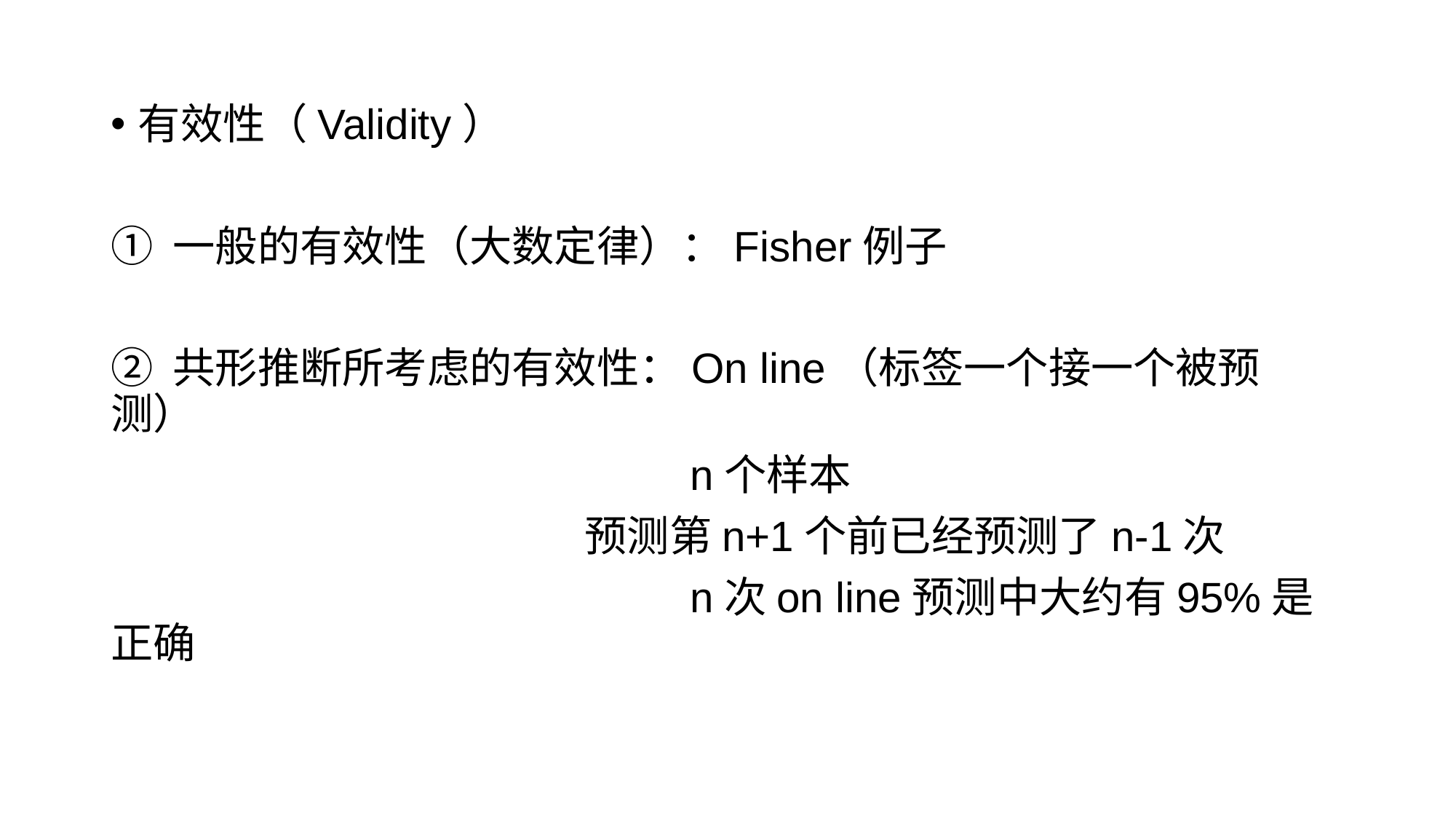

有效性（Validity）

① 一般的有效性（大数定律）：Fisher例子

② 共形推断所考虑的有效性：On line（标签一个接一个被预测）
                                                 n个样本
                                                 预测第n+1个前已经预测了n-1次
                                                 n次on line预测中大约有95%是正确